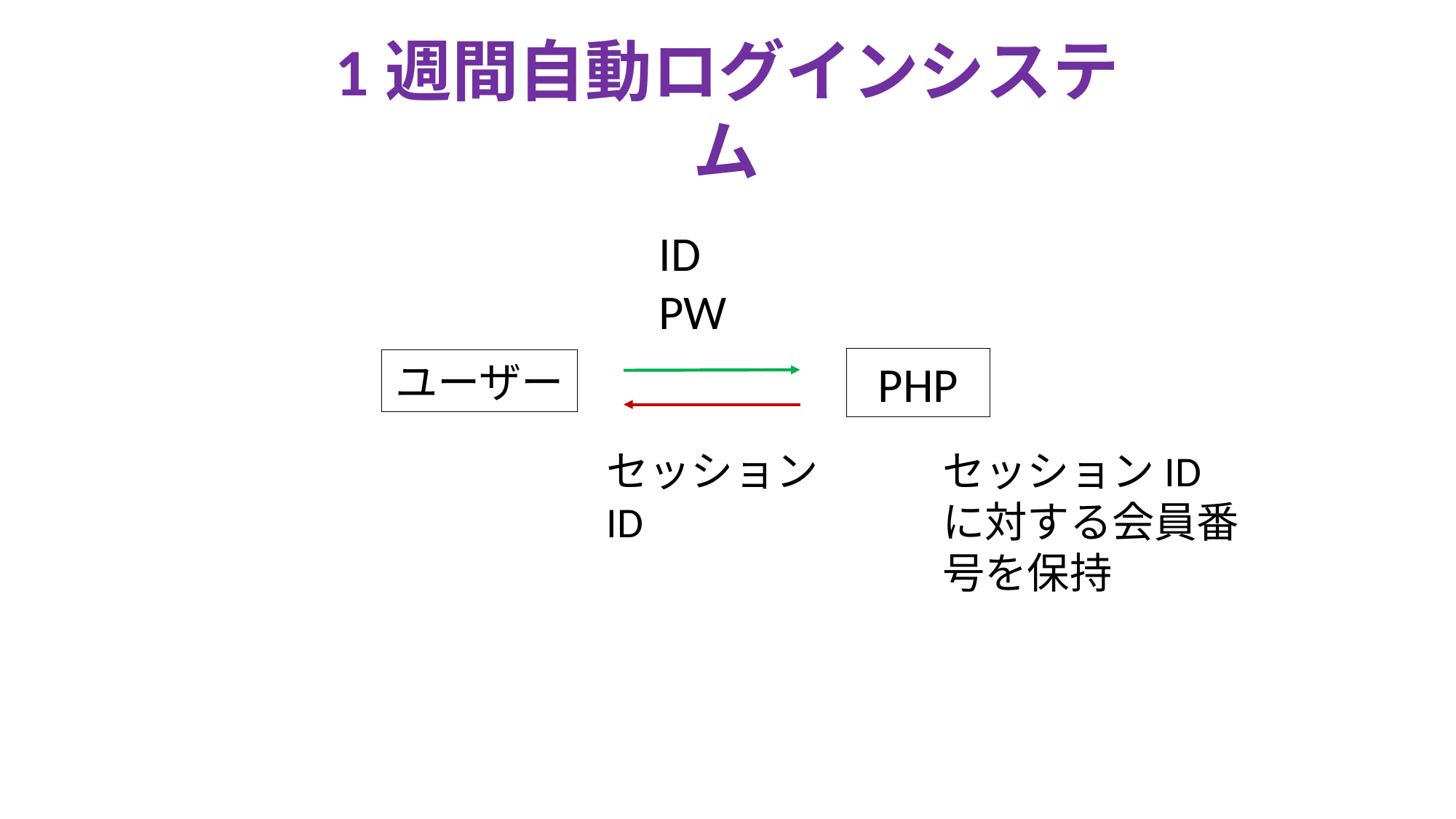

1週間自動ログインシステム
ID
PW
PHP
ユーザー
セッションID
セッションIDに対する会員番号を保持